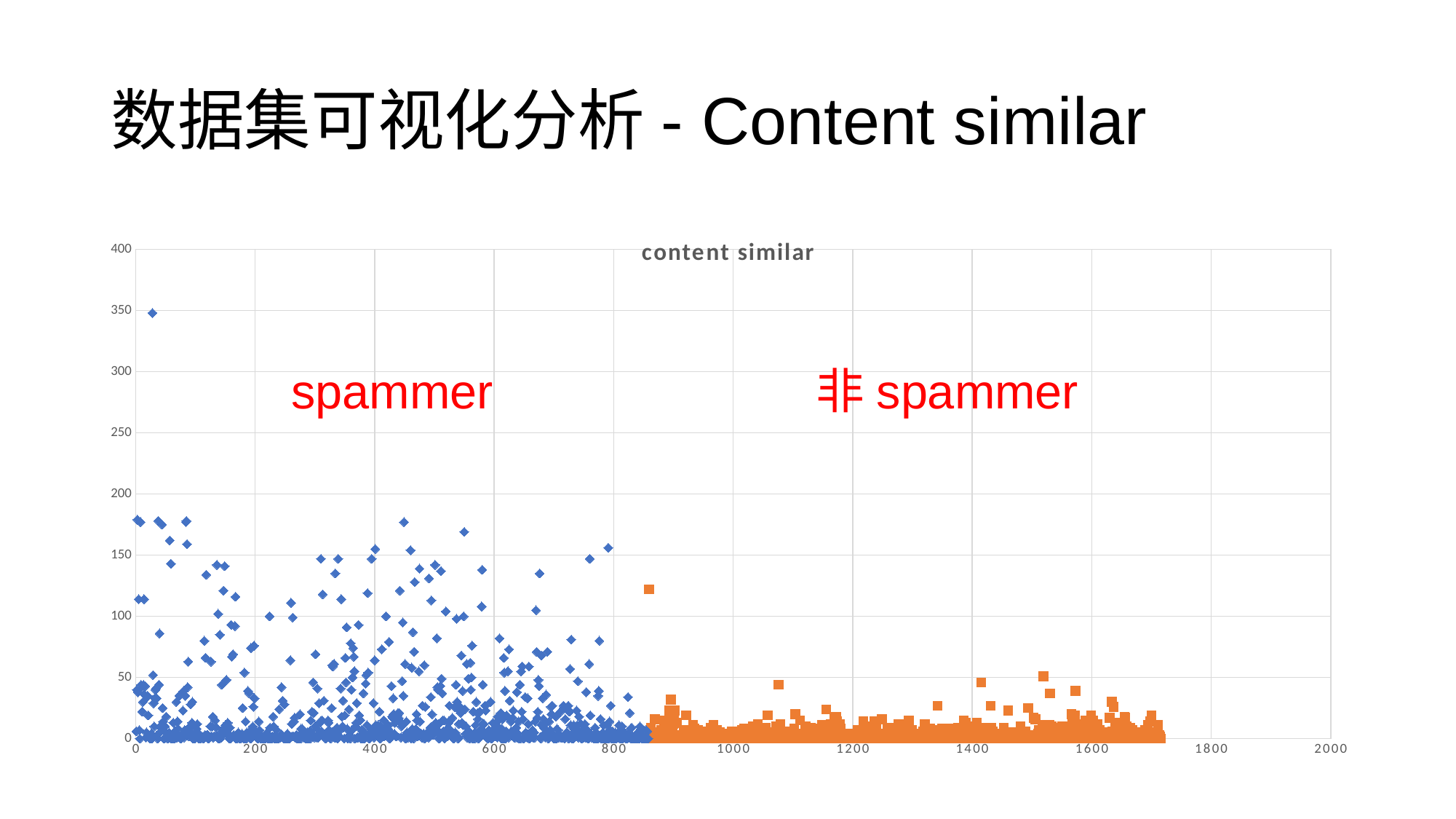

# 数据集可视化分析- Content similar

### Chart: content similar

| Category |  |  |
|---|---|---|
spammer
非spammer